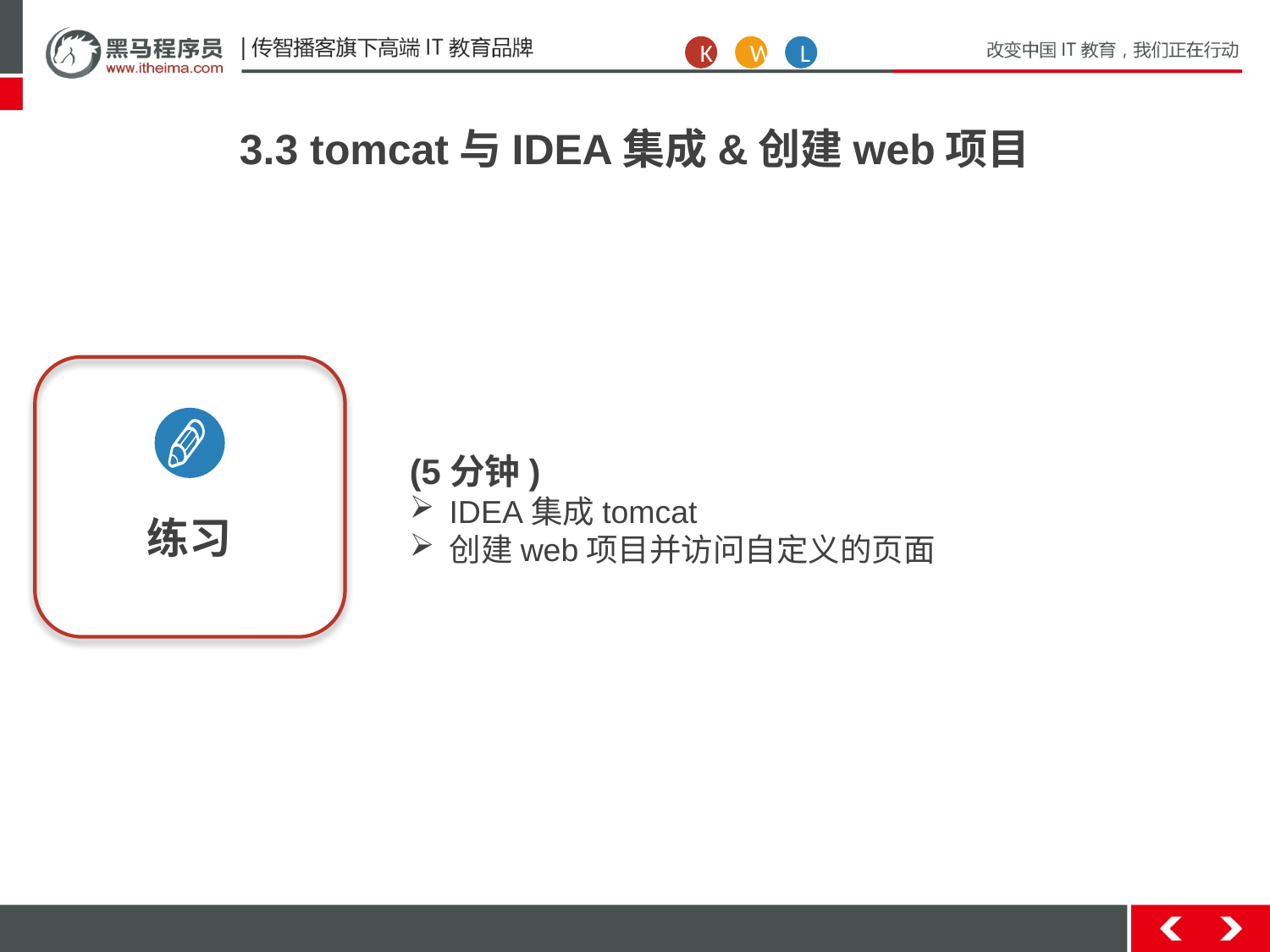

K
W
L
3.3 tomcat与IDEA集成&创建web项目

练习
(5分钟)
IDEA集成tomcat
创建web项目并访问自定义的页面